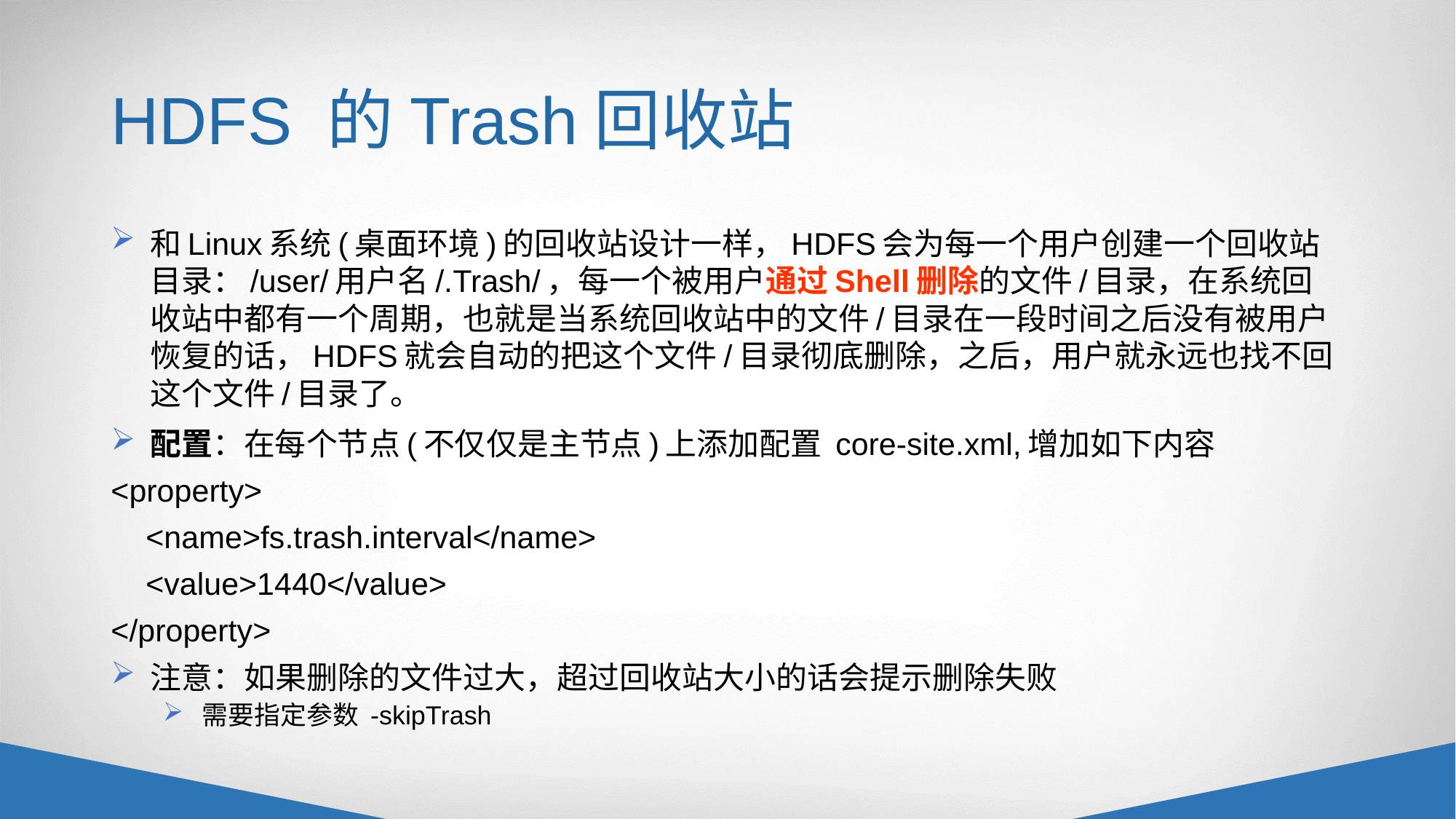

# HDFS 的Trash回收站
和Linux系统(桌面环境)的回收站设计一样，HDFS会为每一个用户创建一个回收站目录：/user/用户名/.Trash/，每一个被用户通过Shell删除的文件/目录，在系统回收站中都有一个周期，也就是当系统回收站中的文件/目录在一段时间之后没有被用户恢复的话，HDFS就会自动的把这个文件/目录彻底删除，之后，用户就永远也找不回这个文件/目录了。
配置：在每个节点(不仅仅是主节点)上添加配置 core-site.xml,增加如下内容
<property>
    <name>fs.trash.interval</name>
    <value>1440</value>
</property>
注意：如果删除的文件过大，超过回收站大小的话会提示删除失败
需要指定参数 -skipTrash